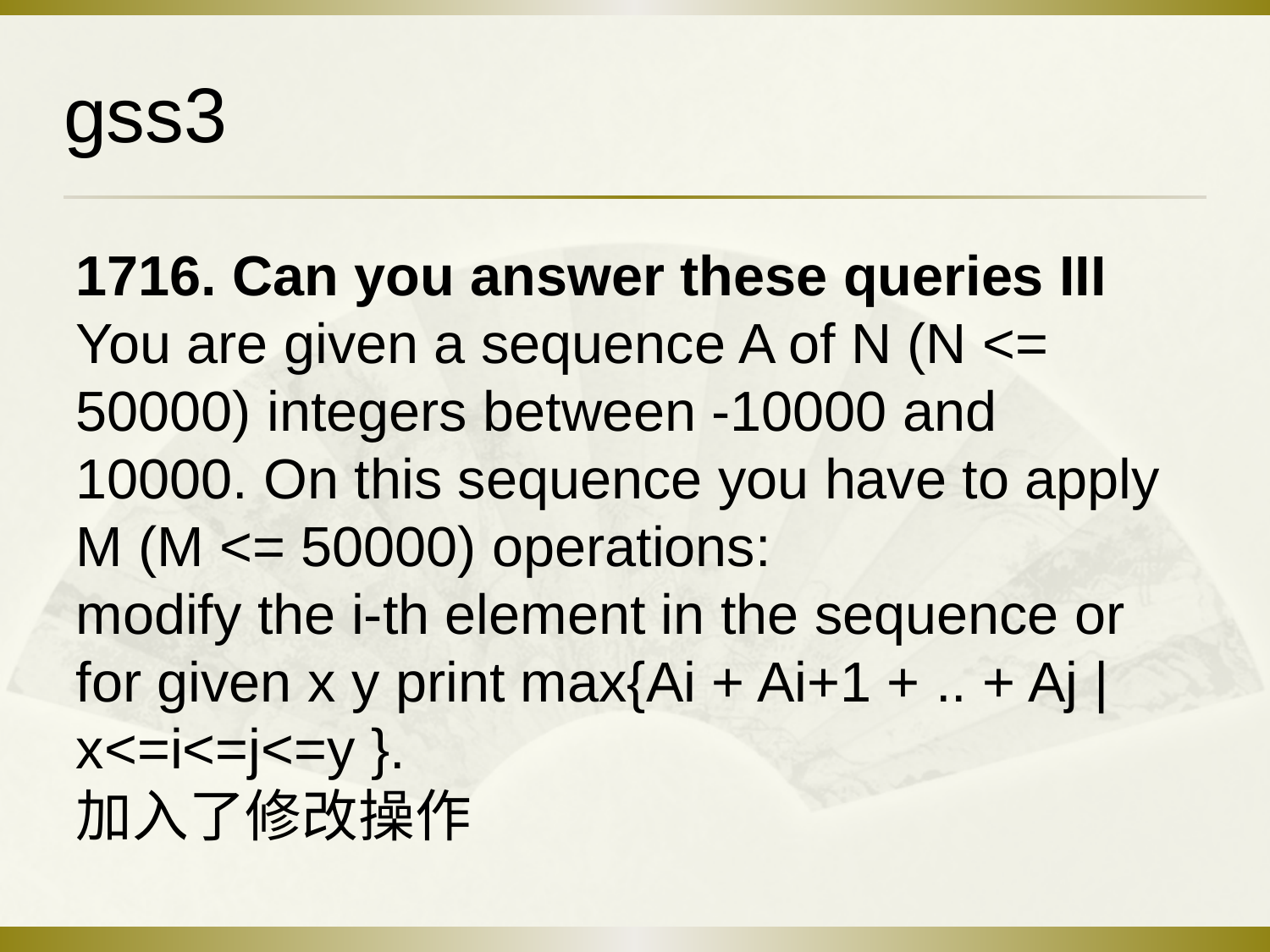

# gss3

1716. Can you answer these queries III
You are given a sequence A of N (N <= 50000) integers between -10000 and 10000. On this sequence you have to apply M (M <= 50000) operations:
modify the i-th element in the sequence or for given x y print max{Ai + Ai+1 + .. + Aj | x<=i<=j<=y }.
加入了修改操作